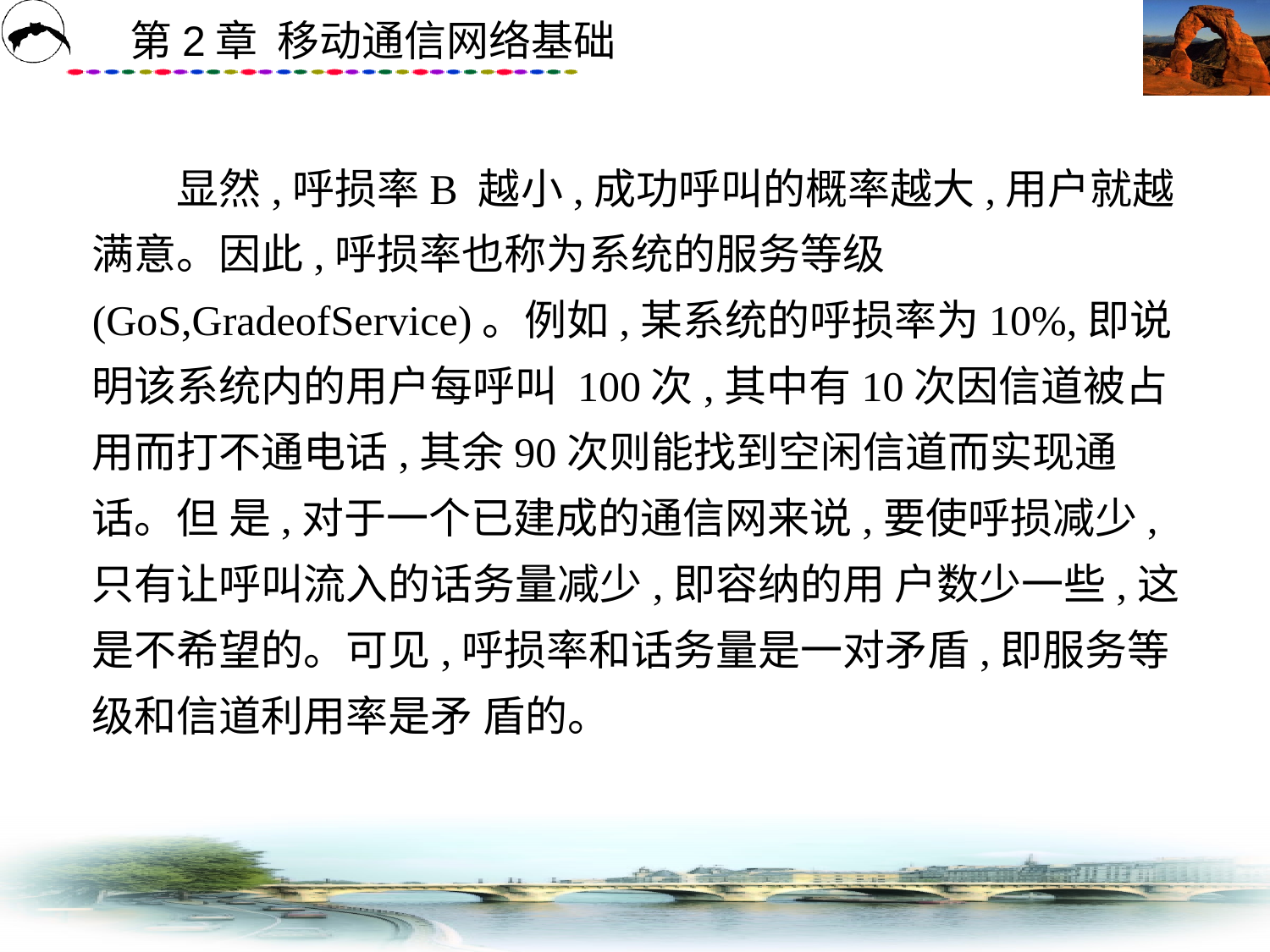

# 显然,呼损率B 越小,成功呼叫的概率越大,用户就越满意。因此,呼损率也称为系统的服务等级(GoS,GradeofService)。例如,某系统的呼损率为10%,即说明该系统内的用户每呼叫 100次,其中有10次因信道被占用而打不通电话,其余90次则能找到空闲信道而实现通话。但 是,对于一个已建成的通信网来说,要使呼损减少,只有让呼叫流入的话务量减少,即容纳的用 户数少一些,这是不希望的。可见,呼损率和话务量是一对矛盾,即服务等级和信道利用率是矛 盾的。